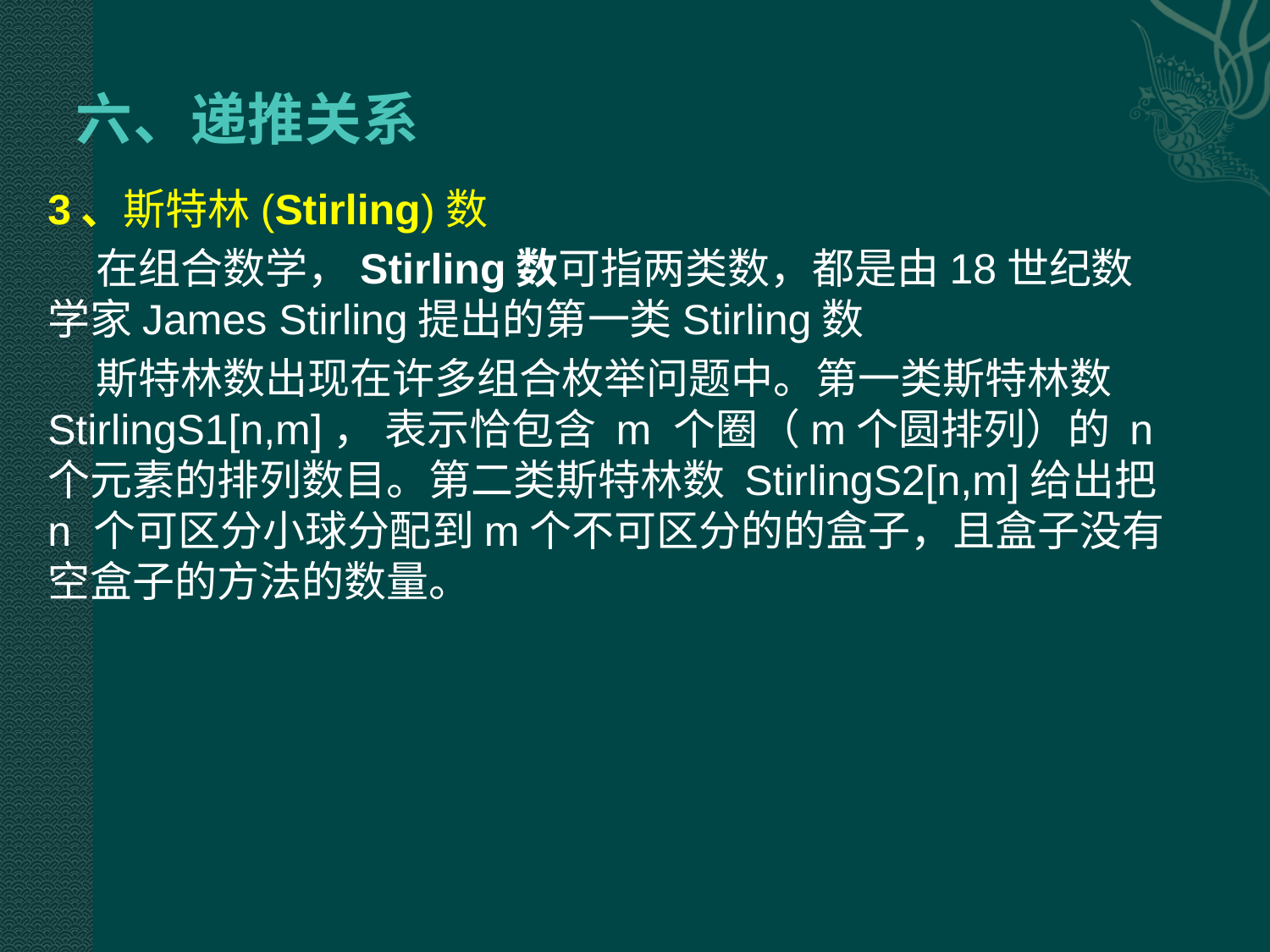

# 六、递推关系
3、斯特林(Stirling)数
    在组合数学，Stirling数可指两类数，都是由18世纪数学家James Stirling提出的第一类Stirling数
    斯特林数出现在许多组合枚举问题中。第一类斯特林数 StirlingS1[n,m]， 表示恰包含 m 个圈（m个圆排列）的 n 个元素的排列数目。第二类斯特林数 StirlingS2[n,m]给出把 n 个可区分小球分配到m个不可区分的的盒子，且盒子没有空盒子的方法的数量。